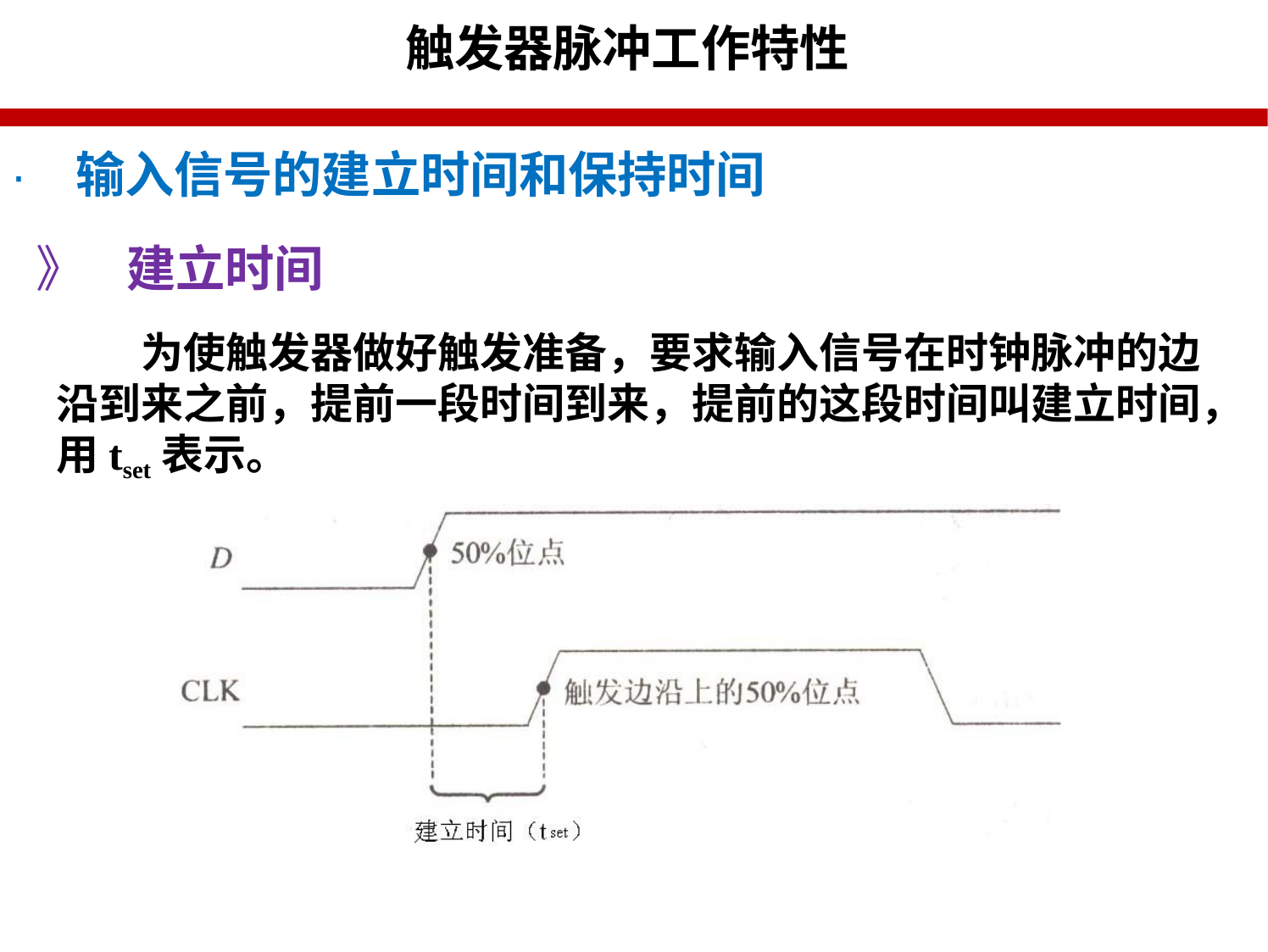

# 触发器脉冲工作特性
·	输入信号的建立时间和保持时间
》	建立时间
为使触发器做好触发准备，要求输入信号在时钟脉冲的边沿到来之前，提前一段时间到来，提前的这段时间叫建立时间，用tset表示。